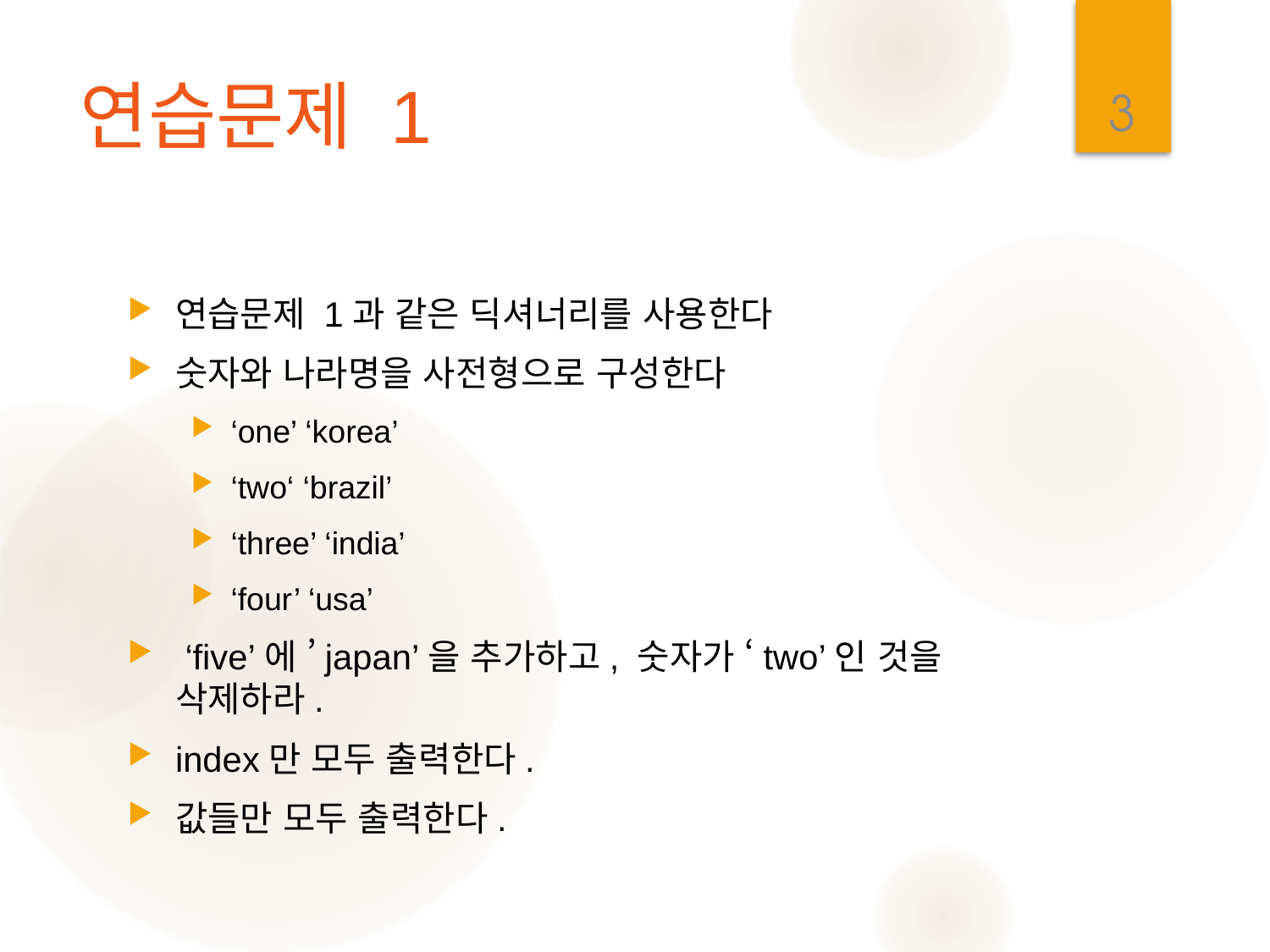

3
# 연습문제 1

연습문제 1과 같은 딕셔너리를 사용한다
숫자와 나라명을 사전형으로 구성한다
‘one’ ‘korea’
‘two‘ ‘brazil’
‘three’ ‘india’
‘four’ ‘usa’
 ‘five’에 ’japan’을 추가하고, 숫자가 ‘two’인 것을 삭제하라.
index만 모두 출력한다.
값들만 모두 출력한다.